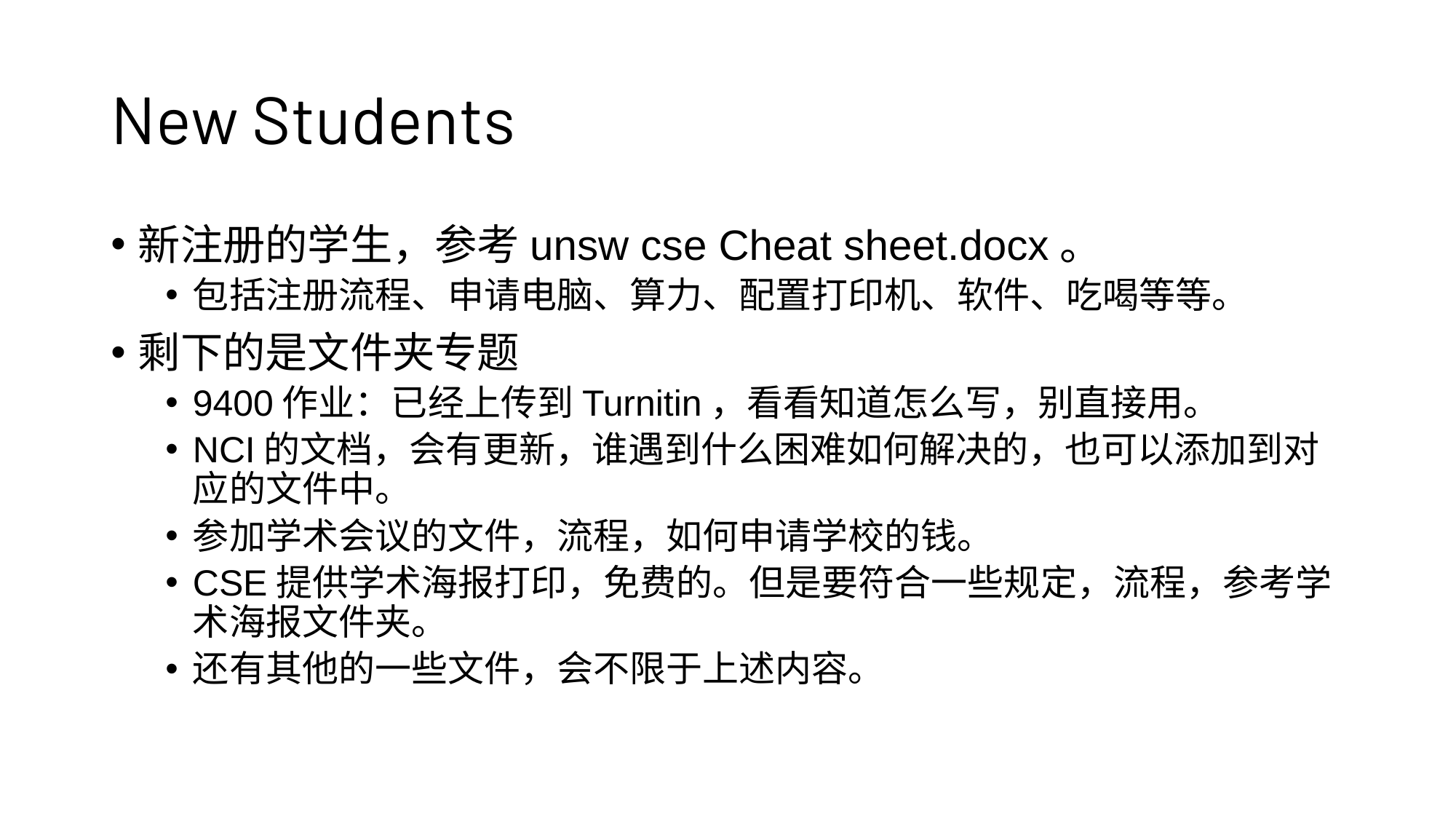

# New Students
新注册的学生，参考unsw cse Cheat sheet.docx。
包括注册流程、申请电脑、算力、配置打印机、软件、吃喝等等。
剩下的是文件夹专题
9400作业：已经上传到Turnitin，看看知道怎么写，别直接用。
NCI的文档，会有更新，谁遇到什么困难如何解决的，也可以添加到对应的文件中。
参加学术会议的文件，流程，如何申请学校的钱。
CSE提供学术海报打印，免费的。但是要符合一些规定，流程，参考学术海报文件夹。
还有其他的一些文件，会不限于上述内容。